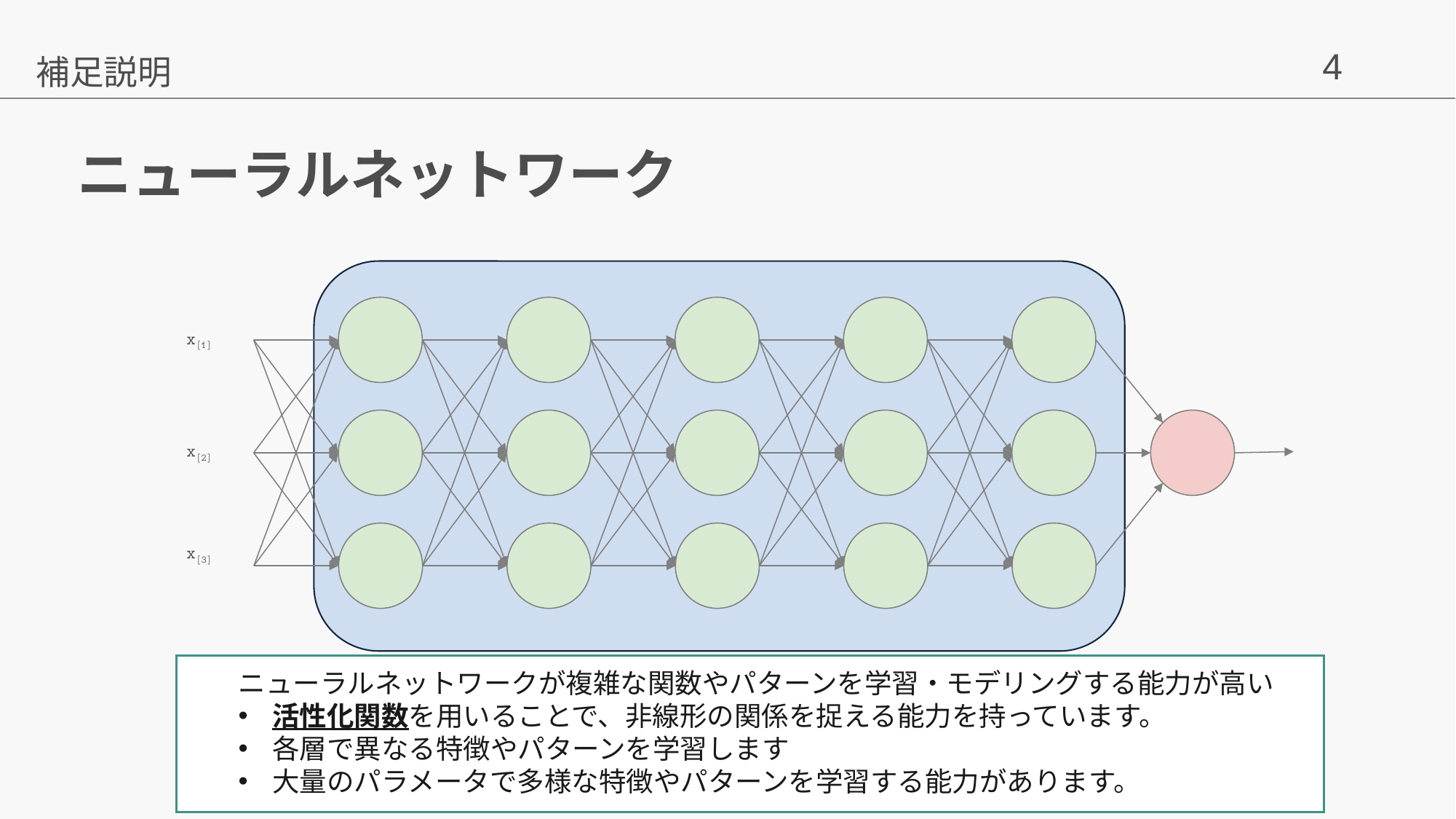

補足説明
# ニューラルネットワーク

x[1]

x[2]

x[3]

ニューラルネットワークが複雑な関数やパターンを学習・モデリングする能力が高い
活性化関数を用いることで、非線形の関係を捉える能力を持っています。
各層で異なる特徴やパターンを学習します
大量のパラメータで多様な特徴やパターンを学習する能力があります。